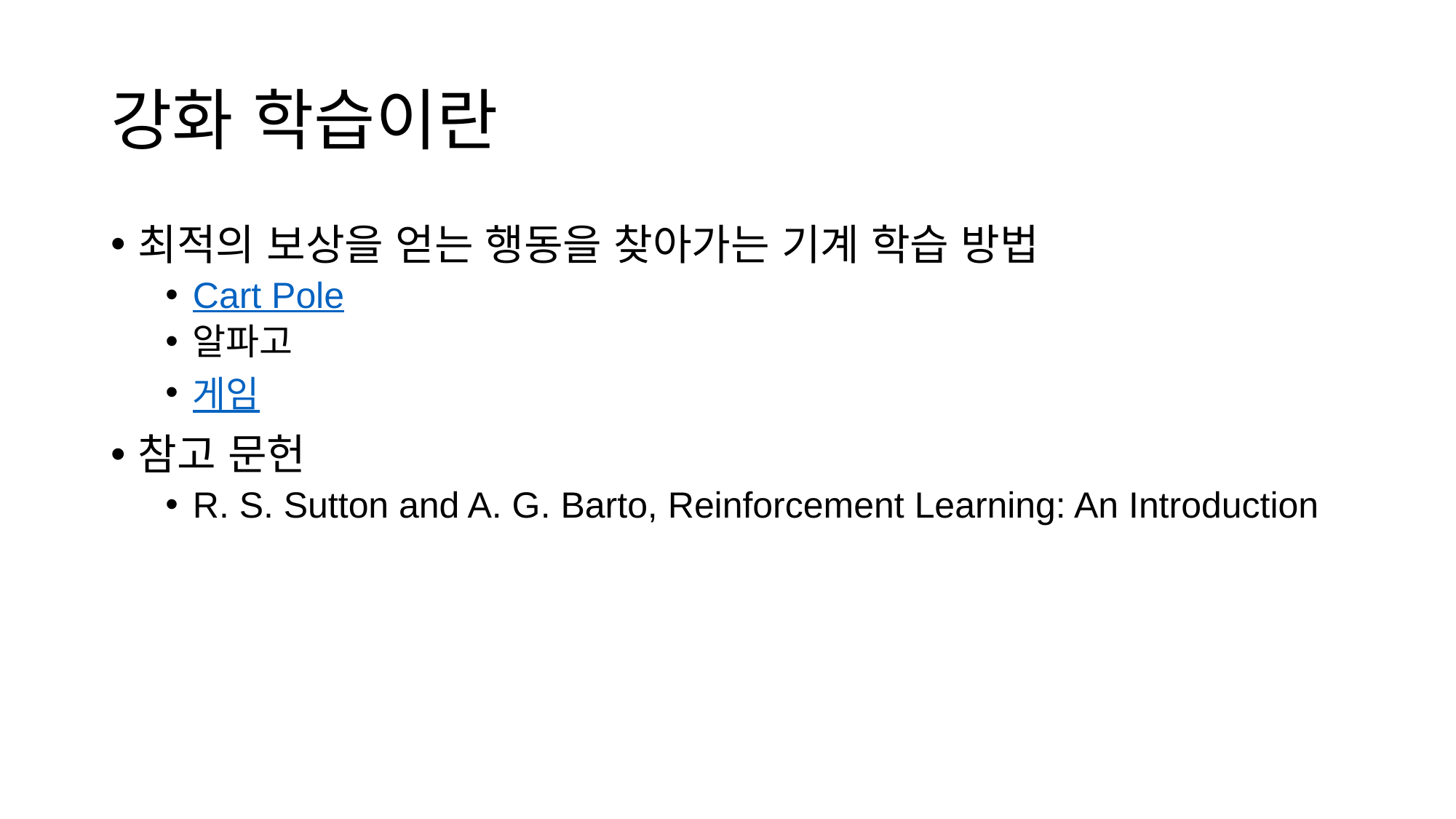

# 강화 학습이란
최적의 보상을 얻는 행동을 찾아가는 기계 학습 방법
Cart Pole
알파고
게임
참고 문헌
R. S. Sutton and A. G. Barto, Reinforcement Learning: An Introduction